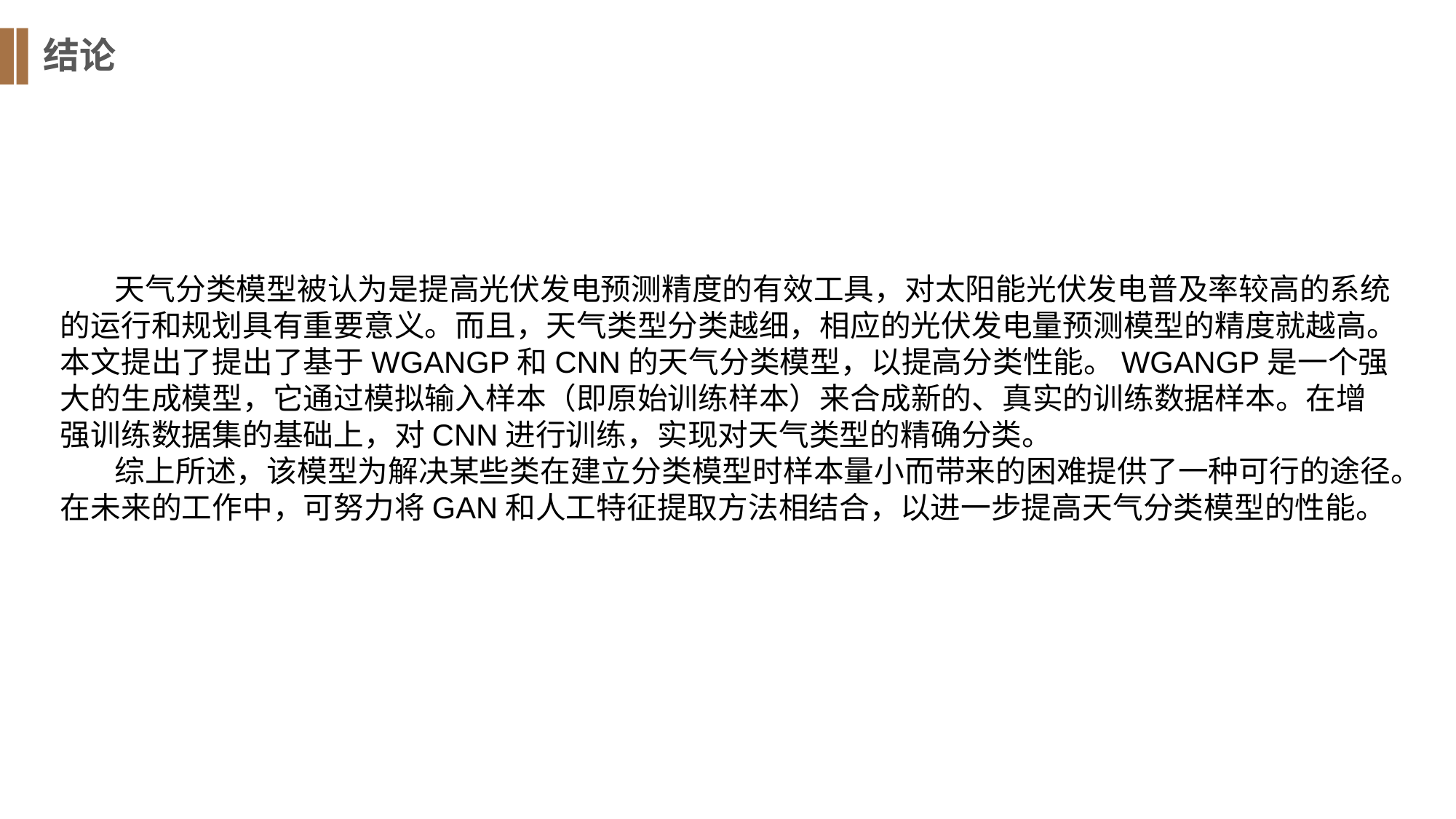

结论

天气分类模型被认为是提高光伏发电预测精度的有效工具，对太阳能光伏发电普及率较高的系统的运行和规划具有重要意义。而且，天气类型分类越细，相应的光伏发电量预测模型的精度就越高。本文提出了提出了基于WGANGP和CNN的天气分类模型，以提高分类性能。WGANGP是一个强大的生成模型，它通过模拟输入样本（即原始训练样本）来合成新的、真实的训练数据样本。在增强训练数据集的基础上，对CNN进行训练，实现对天气类型的精确分类。
综上所述，该模型为解决某些类在建立分类模型时样本量小而带来的困难提供了一种可行的途径。在未来的工作中，可努力将GAN和人工特征提取方法相结合，以进一步提高天气分类模型的性能。